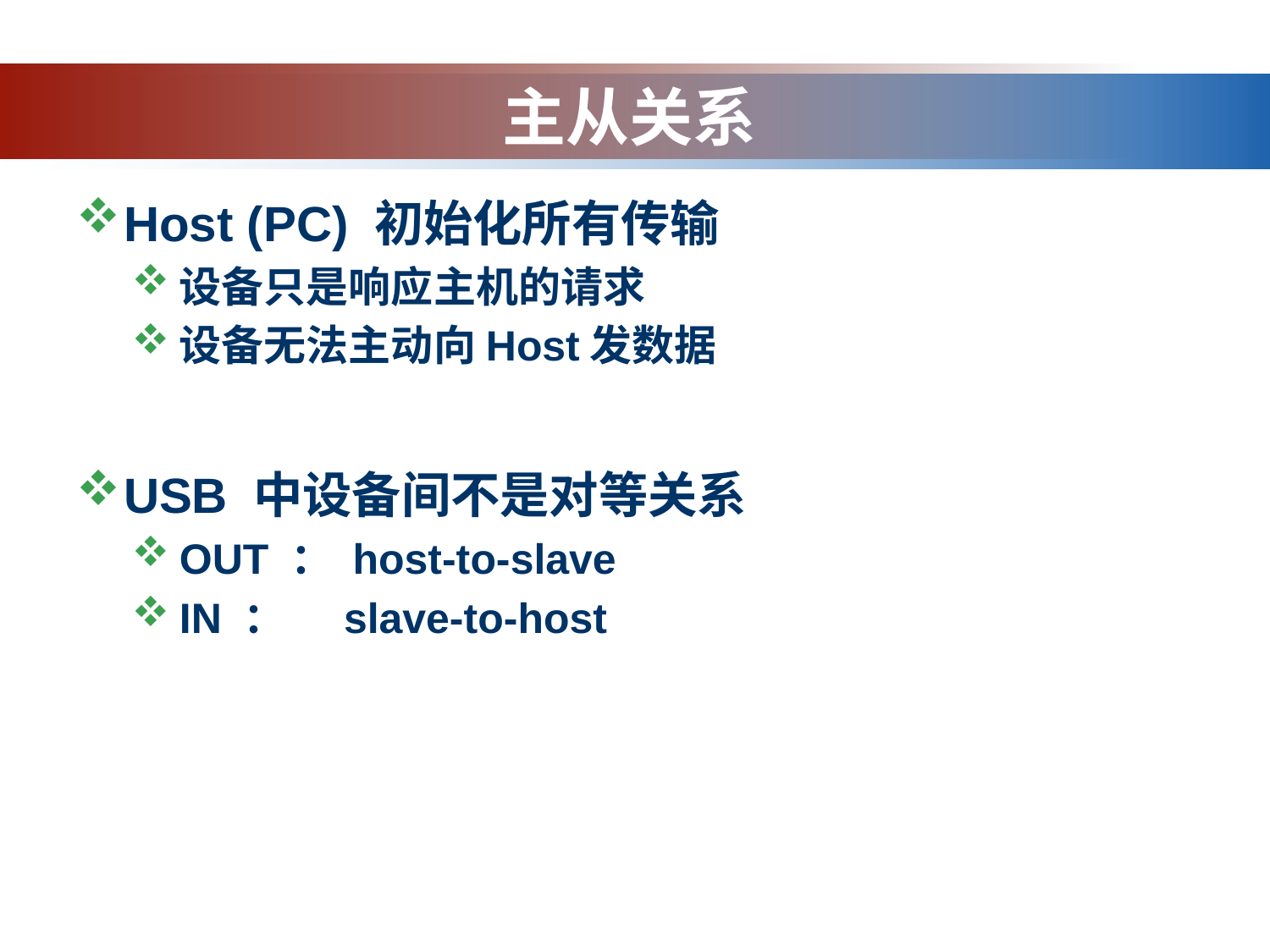

# 主从关系
Host (PC) 初始化所有传输
设备只是响应主机的请求
设备无法主动向Host发数据

USB 中设备间不是对等关系
OUT ： host-to-slave
IN ：     slave-to-host